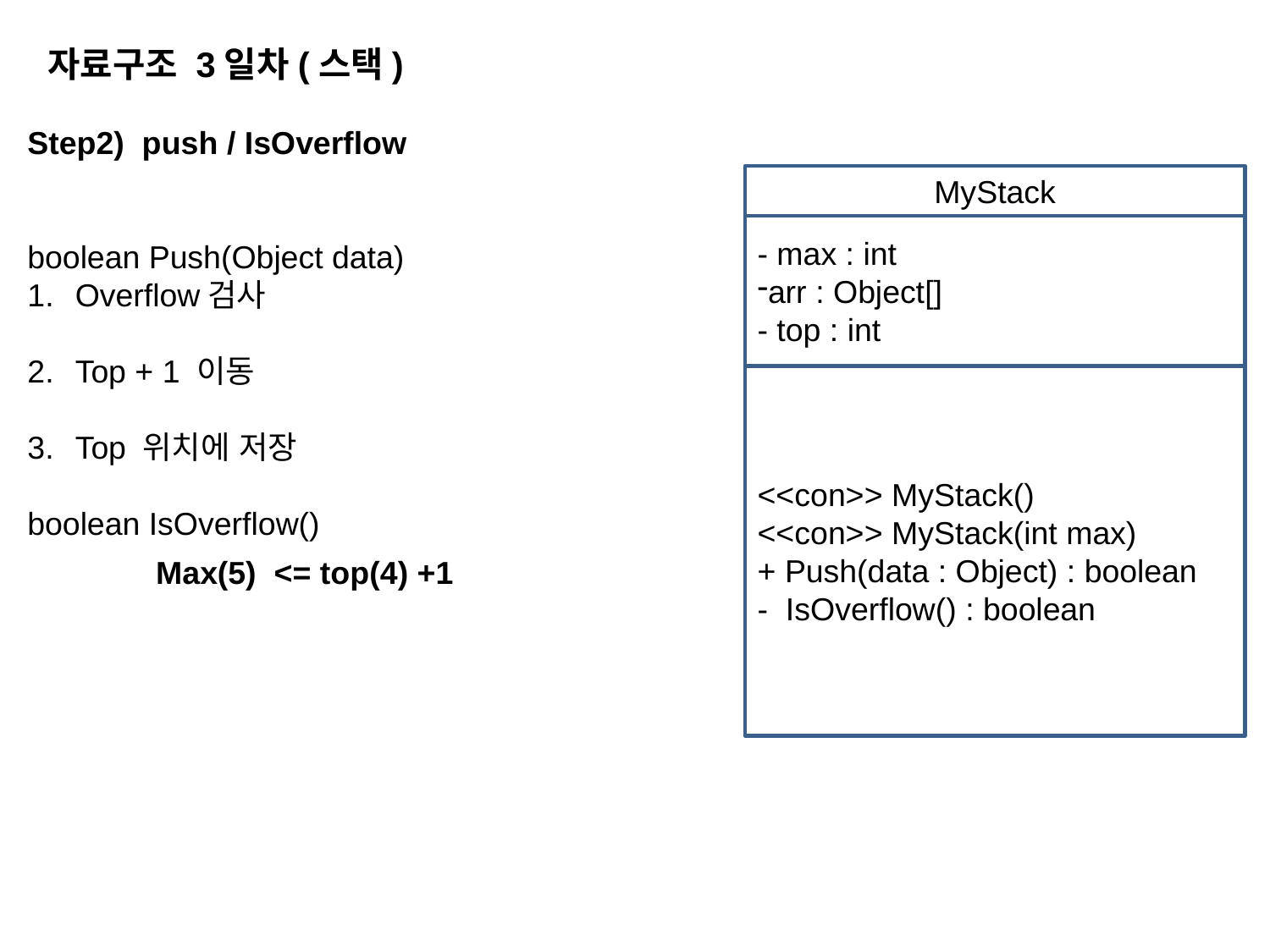

자료구조 3일차(스택)
Step2)  push / IsOverflow

boolean Push(Object data)
Overflow검사

Top + 1 이동

Top 위치에 저장

boolean IsOverflow()
MyStack
- max : int
arr : Object[]
- top : int
<<con>> MyStack()
<<con>> MyStack(int max)
+ Push(data : Object) : boolean
-  IsOverflow() : boolean
Max(5)  <= top(4) +1